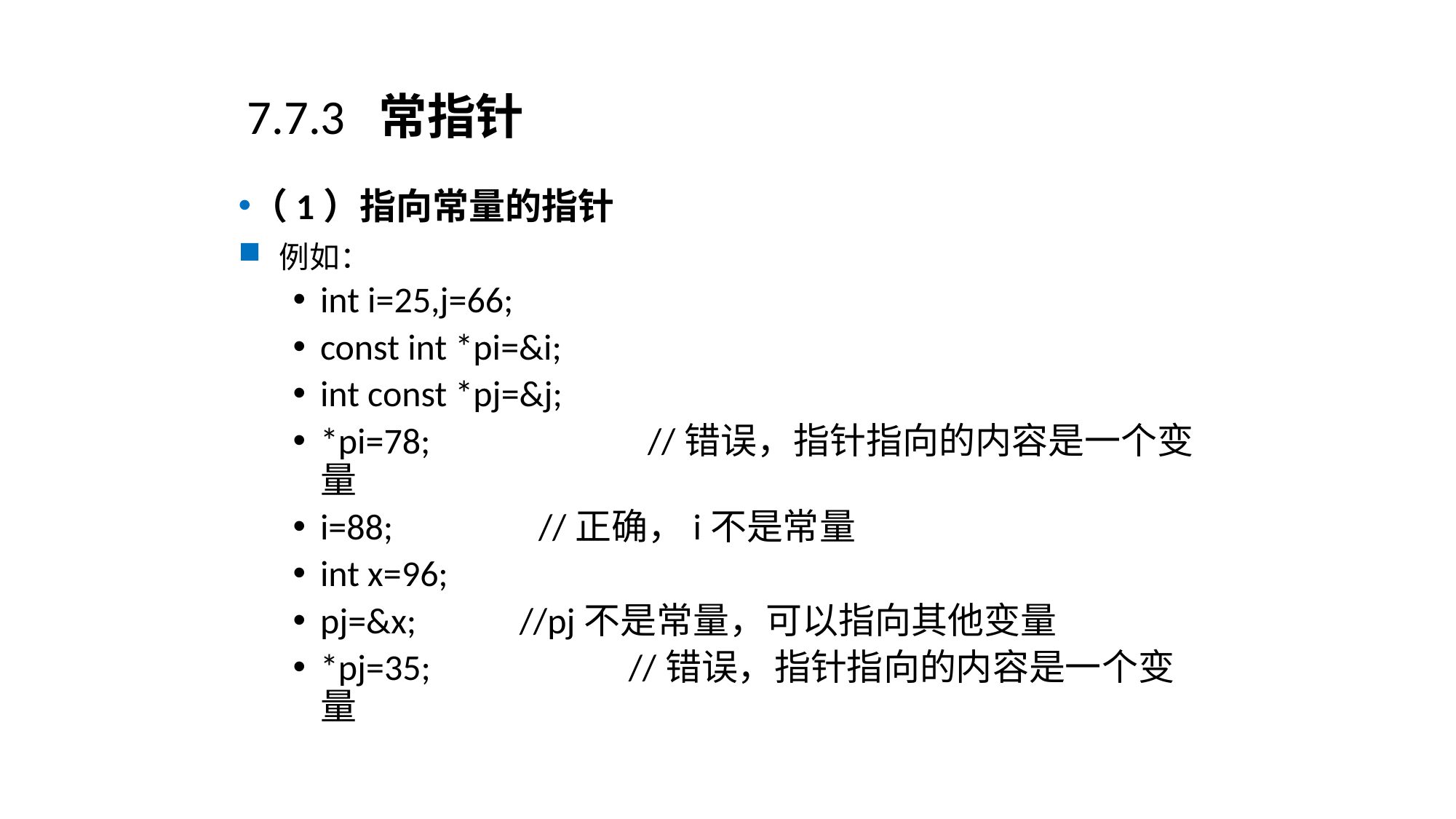

# 7.7.3  常指针
（1）指向常量的指针
例如：
int i=25,j=66;
const int *pi=&i;
int const *pj=&j;
*pi=78;	  	//错误，指针指向的内容是一个变量
i=88;	 	//正确，i不是常量
int x=96;
pj=&x;	           //pj不是常量，可以指向其他变量
*pj=35;	           //错误，指针指向的内容是一个变量